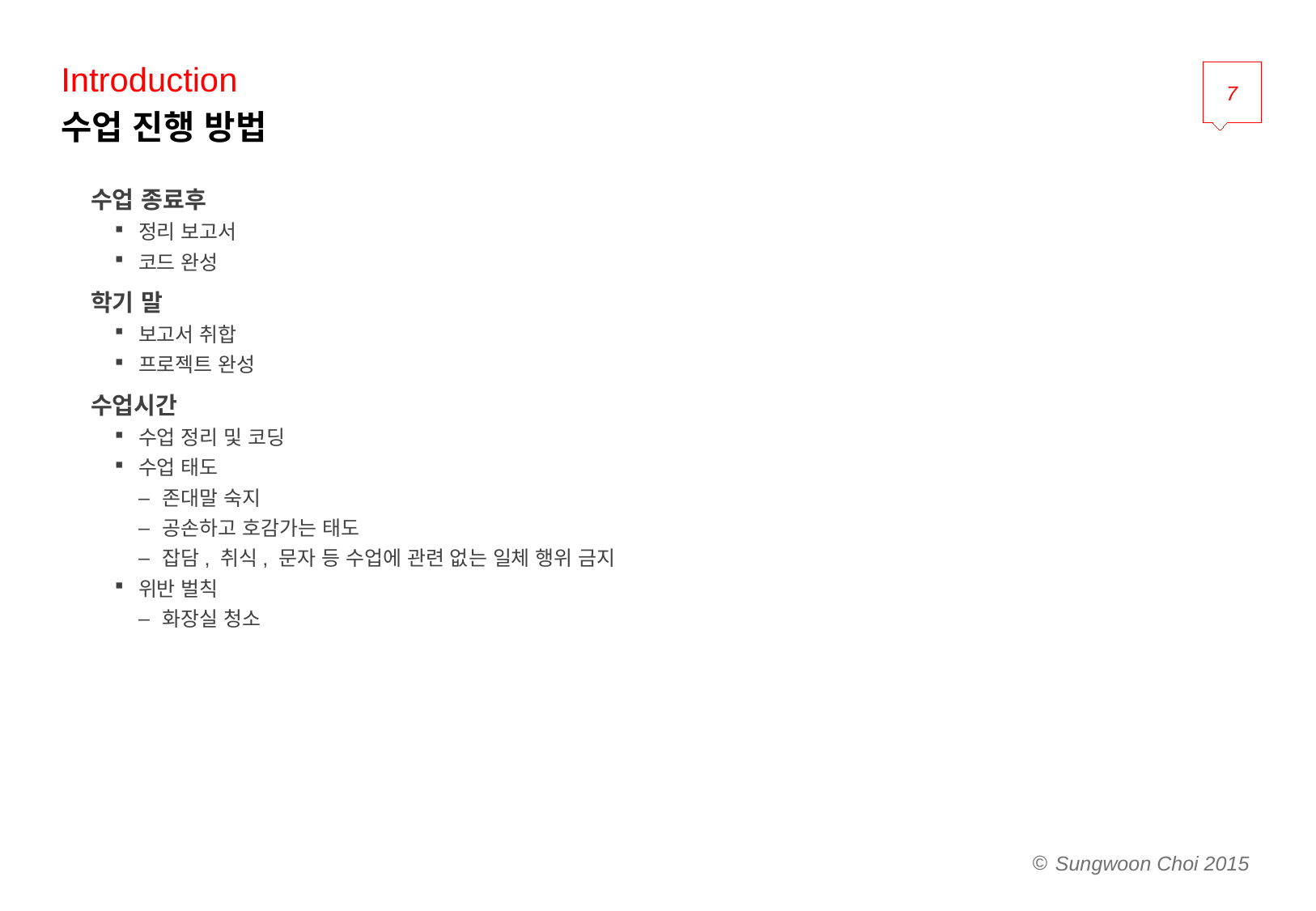

Introduction
7
# 수업 진행 방법
수업 종료후
정리 보고서
코드 완성
학기 말
보고서 취합
프로젝트 완성
수업시간
수업 정리 및 코딩
수업 태도
존대말 숙지
공손하고 호감가는 태도
잡담, 취식, 문자 등 수업에 관련 없는 일체 행위 금지
위반 벌칙
화장실 청소
Sungwoon Choi 2015